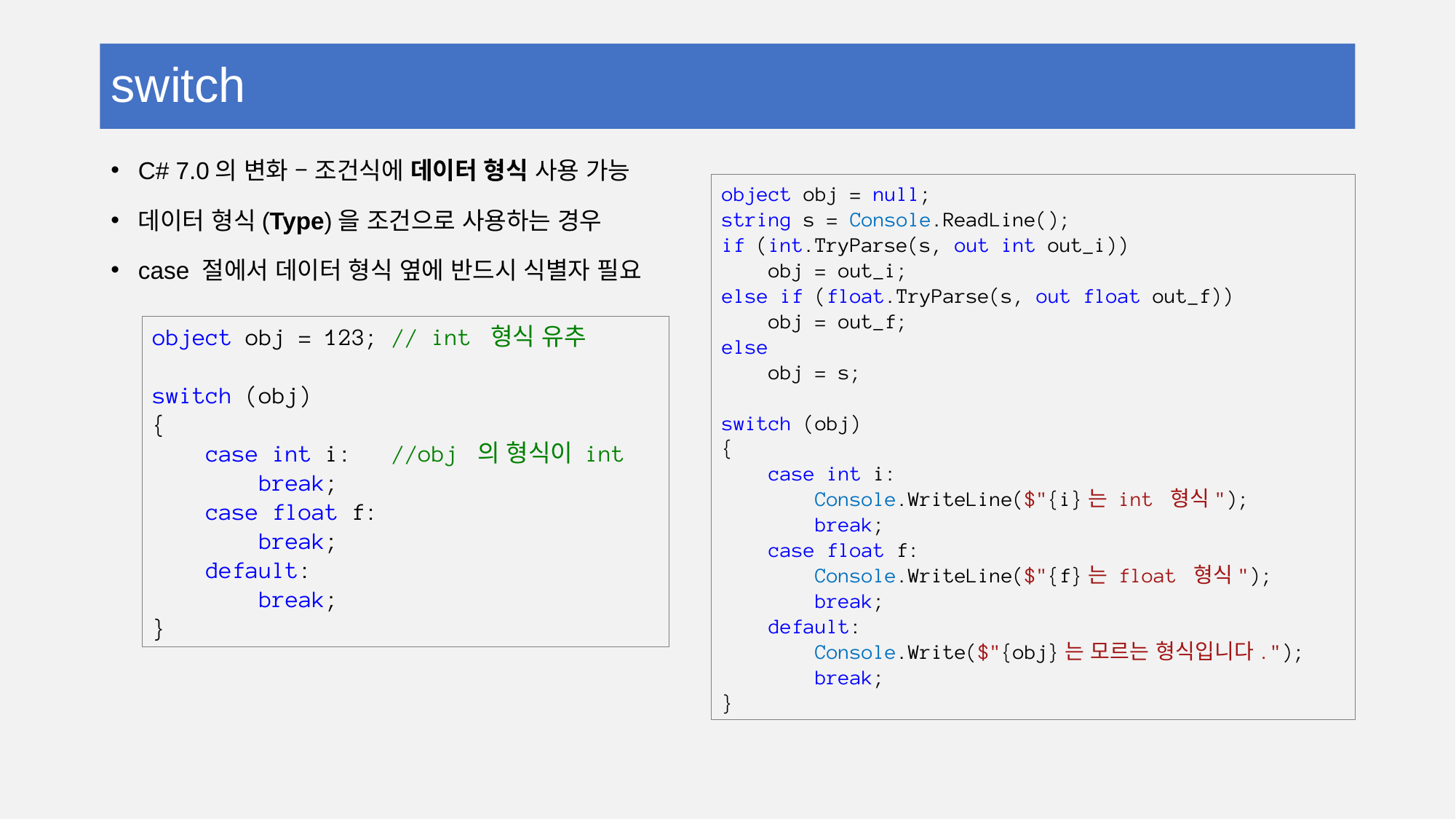

# switch
C# 7.0의 변화 – 조건식에 데이터 형식 사용 가능
데이터 형식(Type)을 조건으로 사용하는 경우
case 절에서 데이터 형식 옆에 반드시 식별자 필요

object obj = null;
string s = Console.ReadLine();
if (int.TryParse(s, out int out_i))
    obj = out_i;
else if (float.TryParse(s, out float out_f))
    obj = out_f;
else
    obj = s;

switch (obj)
{
    case int i:
        Console.WriteLine($"{i}는 int 형식");
        break;
    case float f:
        Console.WriteLine($"{f}는 float 형식");
        break;
    default:
        Console.Write($"{obj}는 모르는 형식입니다.");
        break;
}
object obj = 123; // int 형식 유추

switch (obj)
{
    case int i:   //obj 의 형식이 int
        break;
    case float f:
        break;
    default:
        break;
}